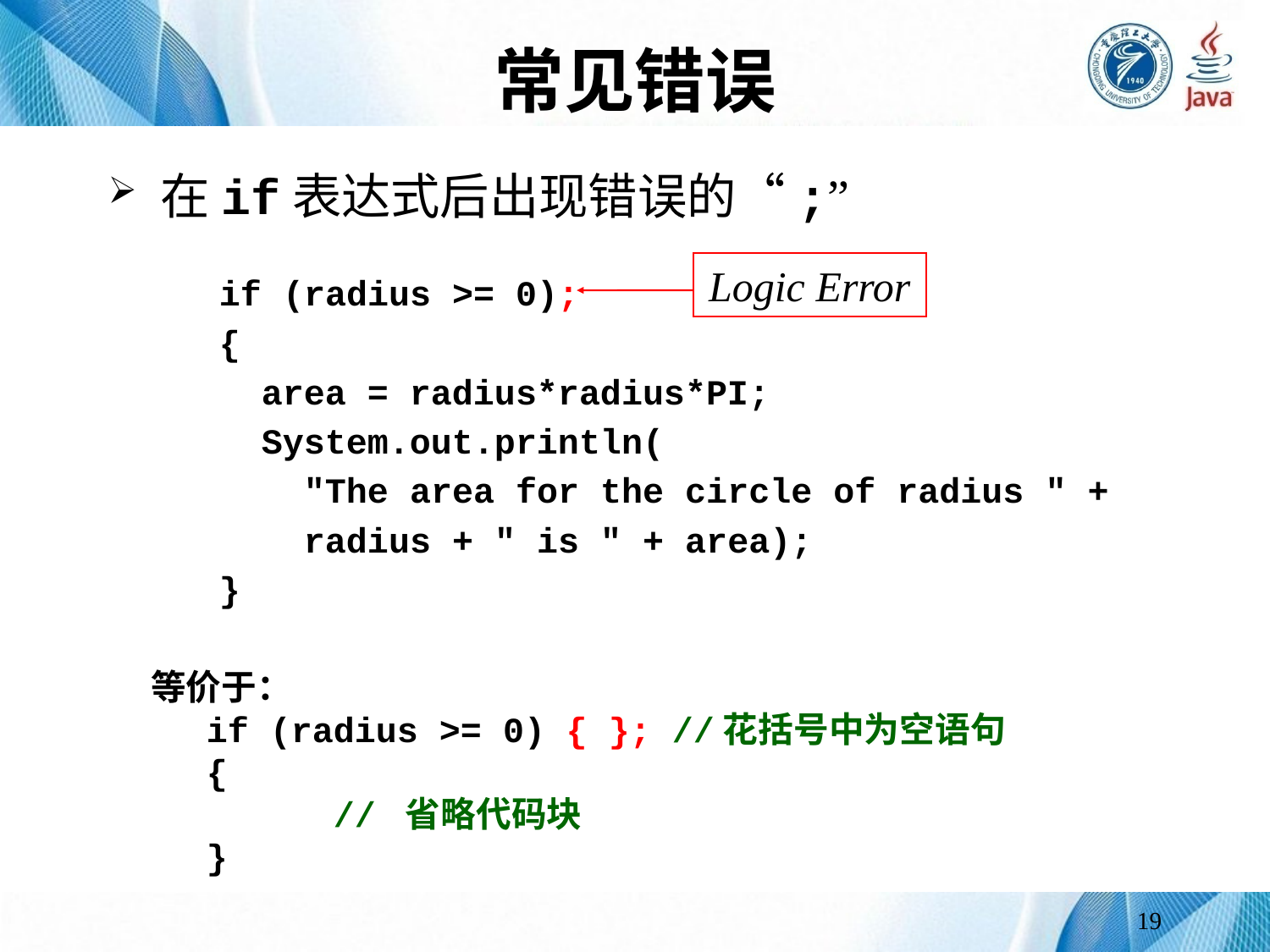

# 常见错误
 在if表达式后出现错误的“;”

if (radius >= 0);
{
  area = radius*radius*PI;
  System.out.println(
    "The area for the circle of radius " +
    radius + " is " + area);
}

Logic Error

等价于：
if (radius >= 0) { }; //花括号中为空语句
{
	// 省略代码块
}
19